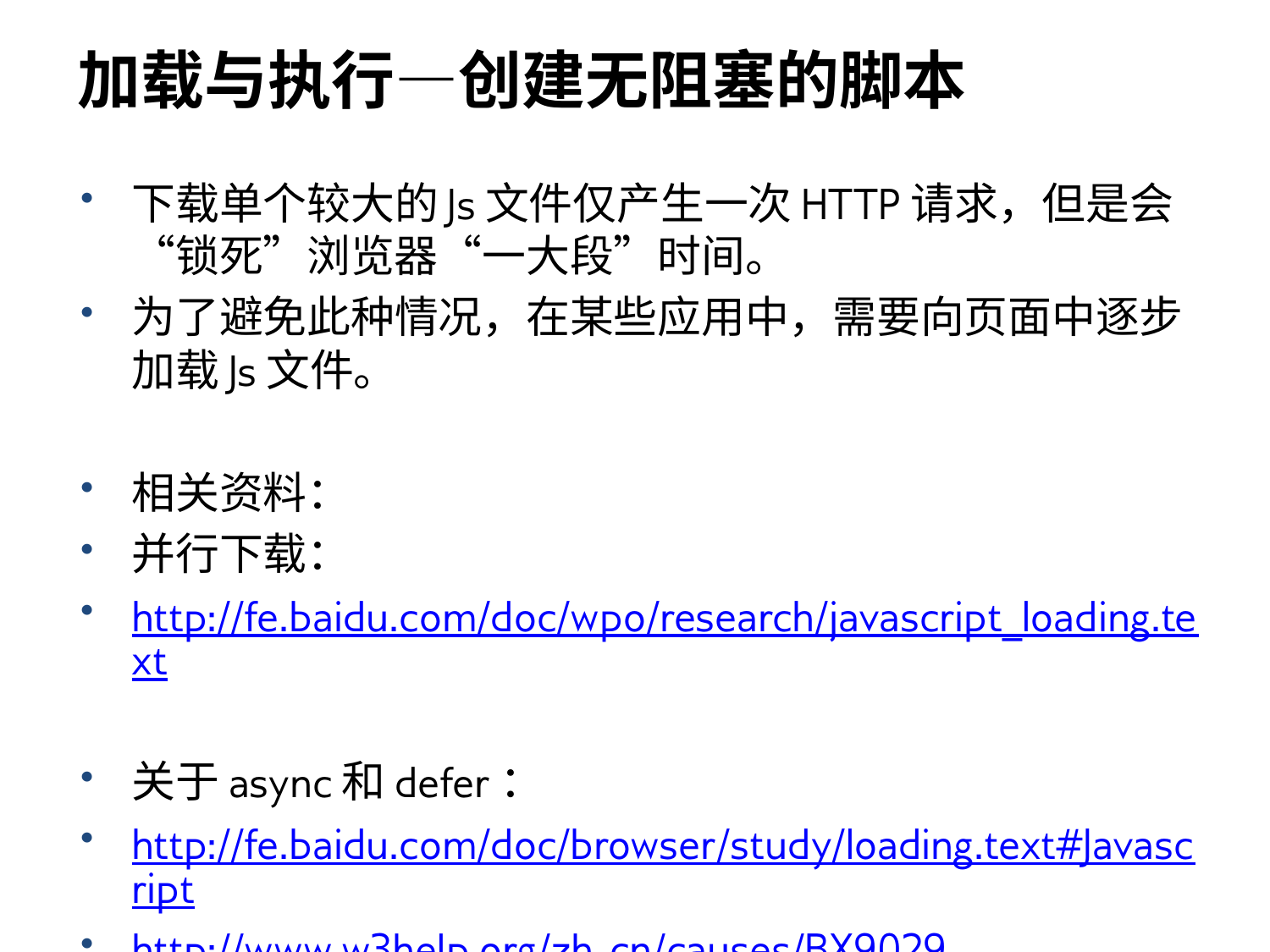

# 加载与执行—创建无阻塞的脚本
下载单个较大的Js文件仅产生一次HTTP请求，但是会“锁死”浏览器“一大段”时间。
为了避免此种情况，在某些应用中，需要向页面中逐步加载Js文件。

相关资料：
并行下载：
http://fe.baidu.com/doc/wpo/research/javascript_loading.text

关于async和defer：
http://fe.baidu.com/doc/browser/study/loading.text#Javascript
http://www.w3help.org/zh-cn/causes/BX9029
8